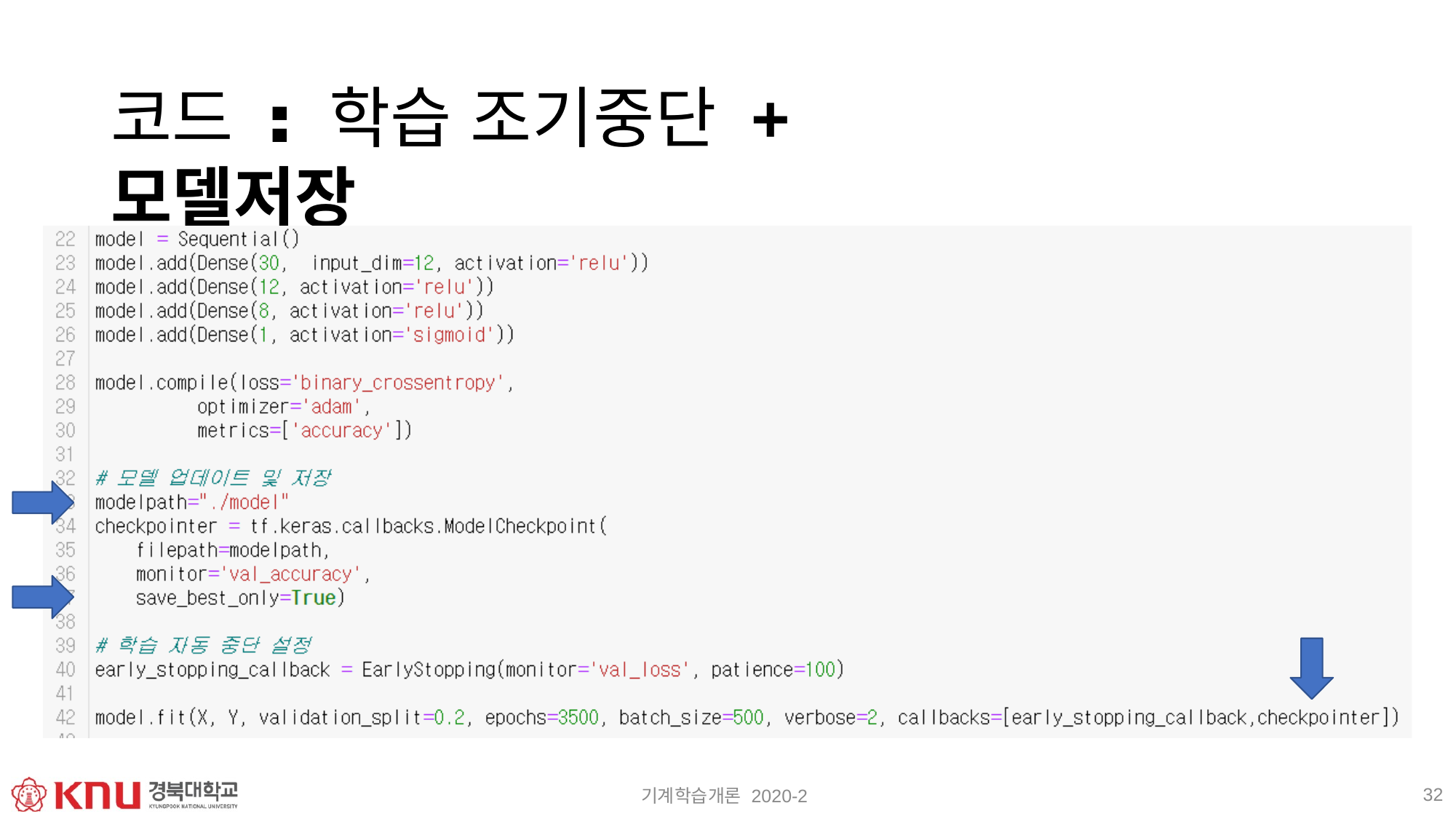

# 코드 : 학습 조기중단 + 모델저장

32
기계학습개론 2020-2